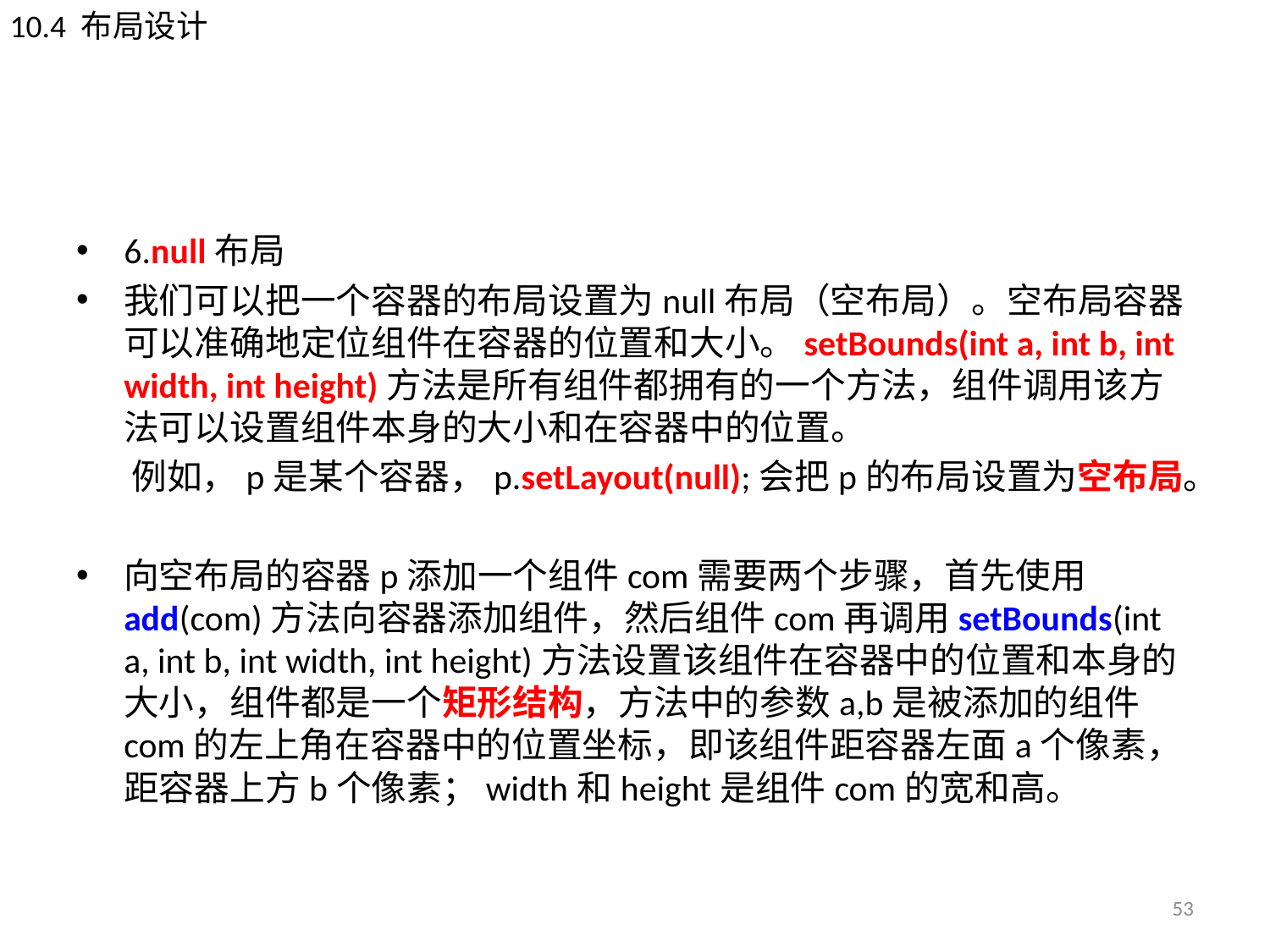

10.4 布局设计
#
6.null布局
我们可以把一个容器的布局设置为null布局（空布局）。空布局容器可以准确地定位组件在容器的位置和大小。setBounds(int a, int b, int width, int height)方法是所有组件都拥有的一个方法，组件调用该方法可以设置组件本身的大小和在容器中的位置。
      例如，p是某个容器，p.setLayout(null);会把p的布局设置为空布局。

向空布局的容器p添加一个组件com需要两个步骤，首先使用add(com)方法向容器添加组件，然后组件com再调用setBounds(int a, int b, int width, int height)方法设置该组件在容器中的位置和本身的大小，组件都是一个矩形结构，方法中的参数a,b是被添加的组件com的左上角在容器中的位置坐标，即该组件距容器左面a个像素，距容器上方b个像素；width和height是组件com的宽和高。
53